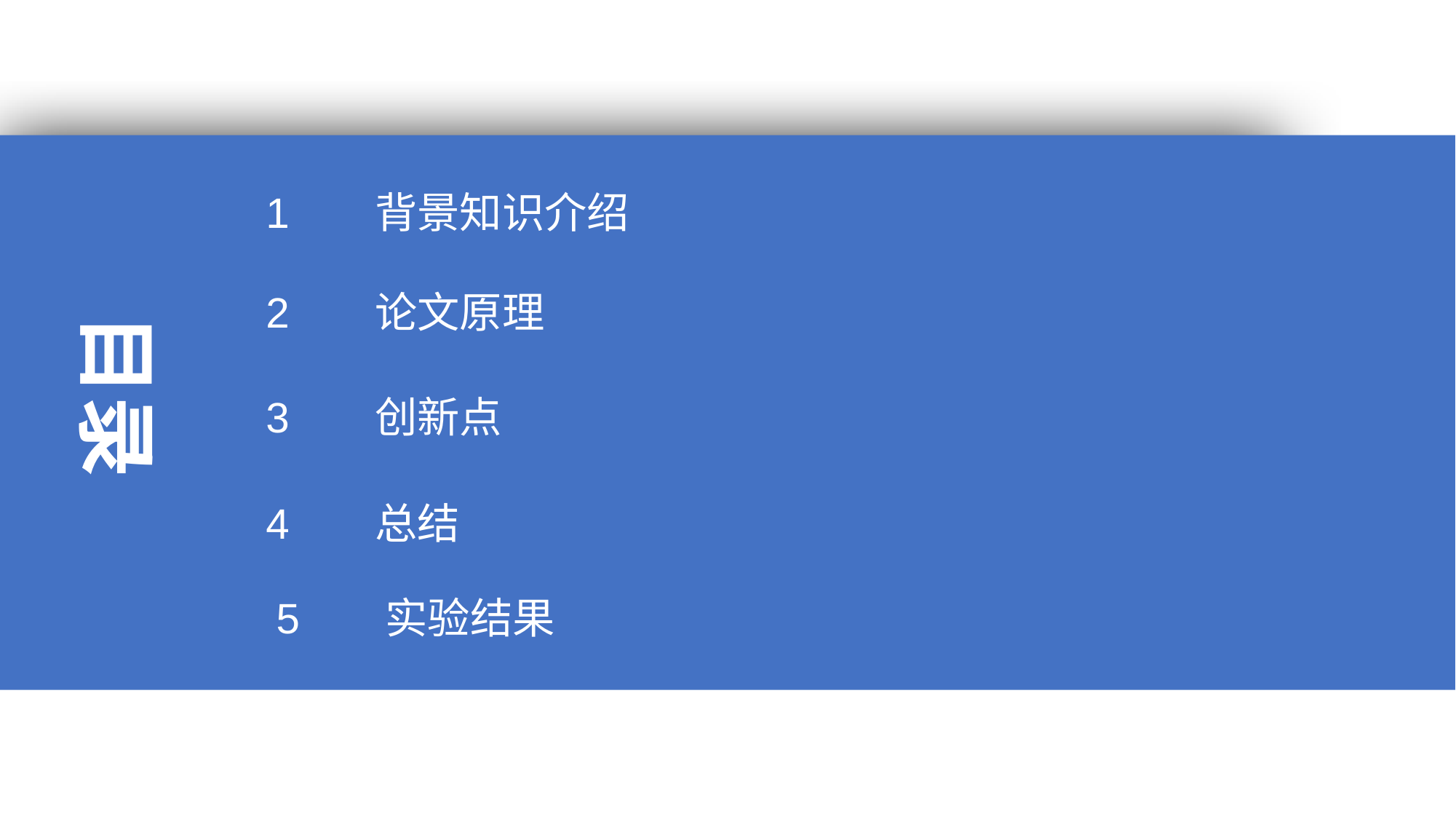

1 	背景知识介绍
2	论文原理
目录
3	创新点
4	总结
5	实验结果